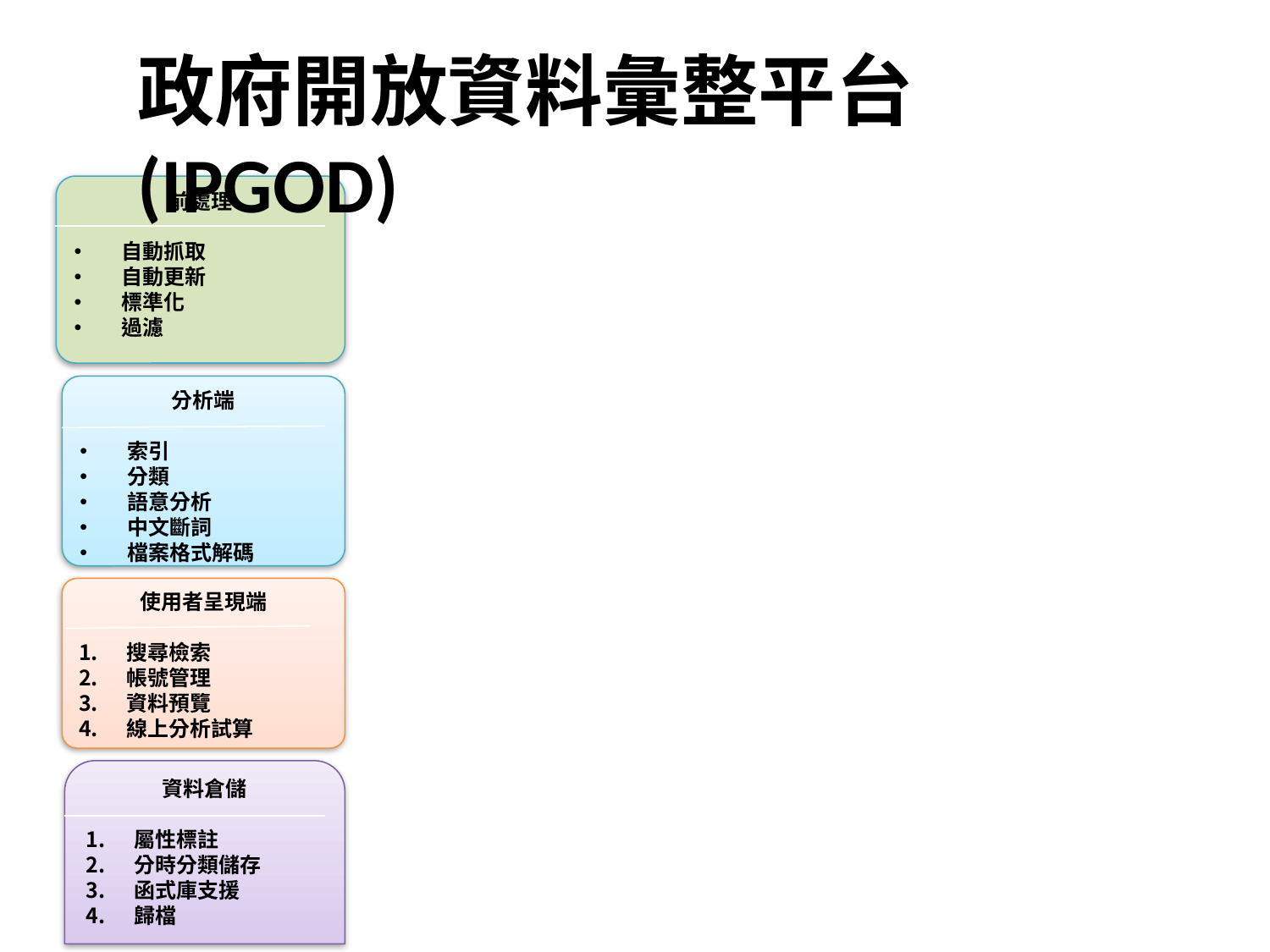

政府開放資料彙整平台 (IPGOD)
前處理

自動抓取
自動更新
標準化
過濾
分析端

索引
分類
語意分析
中文斷詞
檔案格式解碼
使用者呈現端

搜尋檢索
帳號管理
資料預覽
線上分析試算

資料倉儲

屬性標註
分時分類儲存
函式庫支援
歸檔